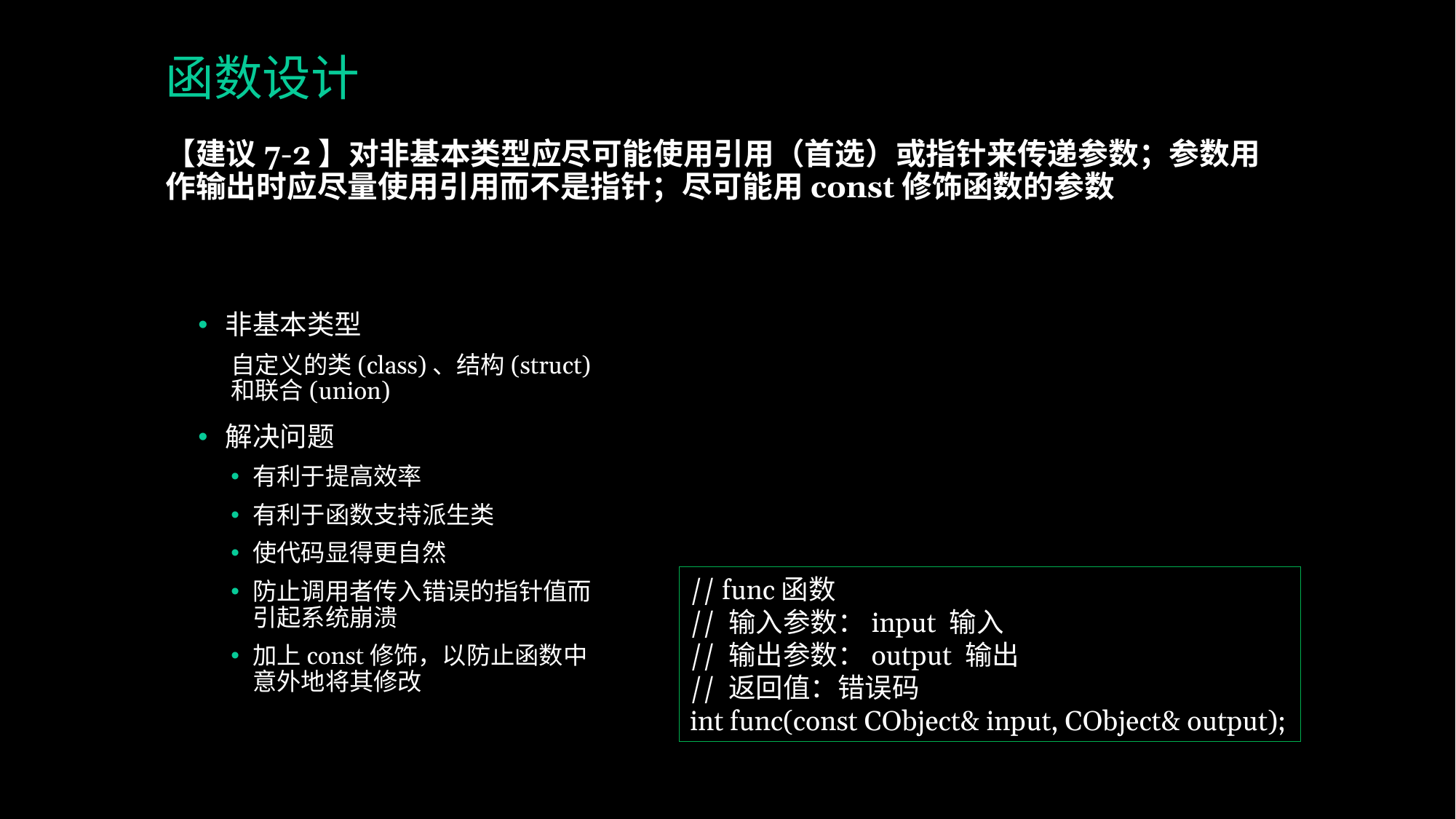

# 函数设计
【建议7-2】对非基本类型应尽可能使用引用（首选）或指针来传递参数；参数用作输出时应尽量使用引用而不是指针；尽可能用const修饰函数的参数
非基本类型
自定义的类(class)、结构(struct)和联合(union)
解决问题
有利于提高效率
有利于函数支持派生类
使代码显得更自然
防止调用者传入错误的指针值而引起系统崩溃
加上const修饰，以防止函数中意外地将其修改
// func函数
// 输入参数：input 输入
// 输出参数：output 输出
// 返回值：错误码
int func(const CObject& input, CObject& output);